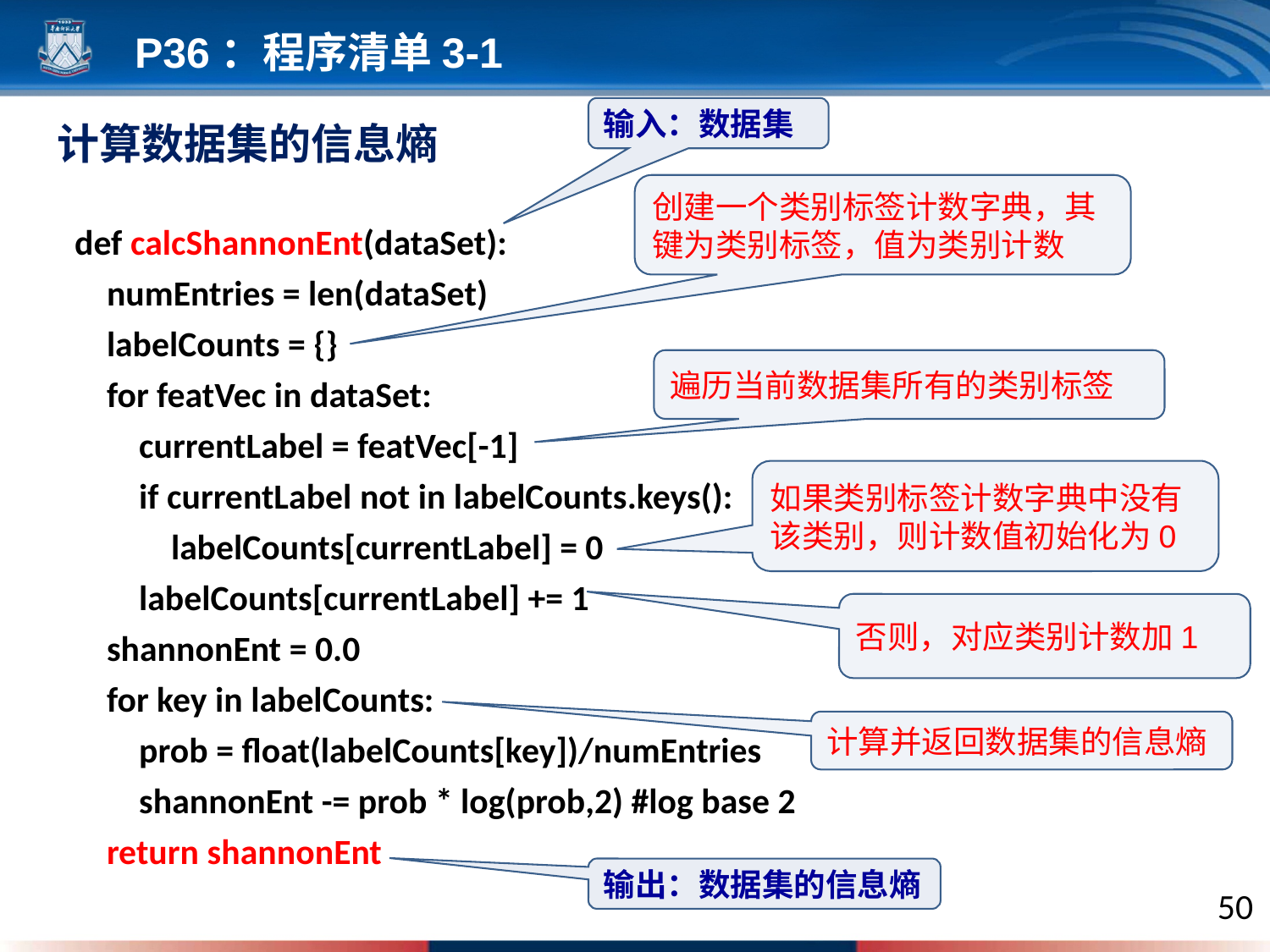

P36：程序清单3-1
输入：数据集
计算数据集的信息熵
创建一个类别标签计数字典，其键为类别标签，值为类别计数
def calcShannonEnt(dataSet):
    numEntries = len(dataSet)
    labelCounts = {}
    for featVec in dataSet:
        currentLabel = featVec[-1]
        if currentLabel not in labelCounts.keys():
            labelCounts[currentLabel] = 0
        labelCounts[currentLabel] += 1
    shannonEnt = 0.0
    for key in labelCounts:
        prob = float(labelCounts[key])/numEntries
        shannonEnt -= prob * log(prob,2) #log base 2
    return shannonEnt
遍历当前数据集所有的类别标签
如果类别标签计数字典中没有该类别，则计数值初始化为0
否则，对应类别计数加1
计算并返回数据集的信息熵
输出：数据集的信息熵